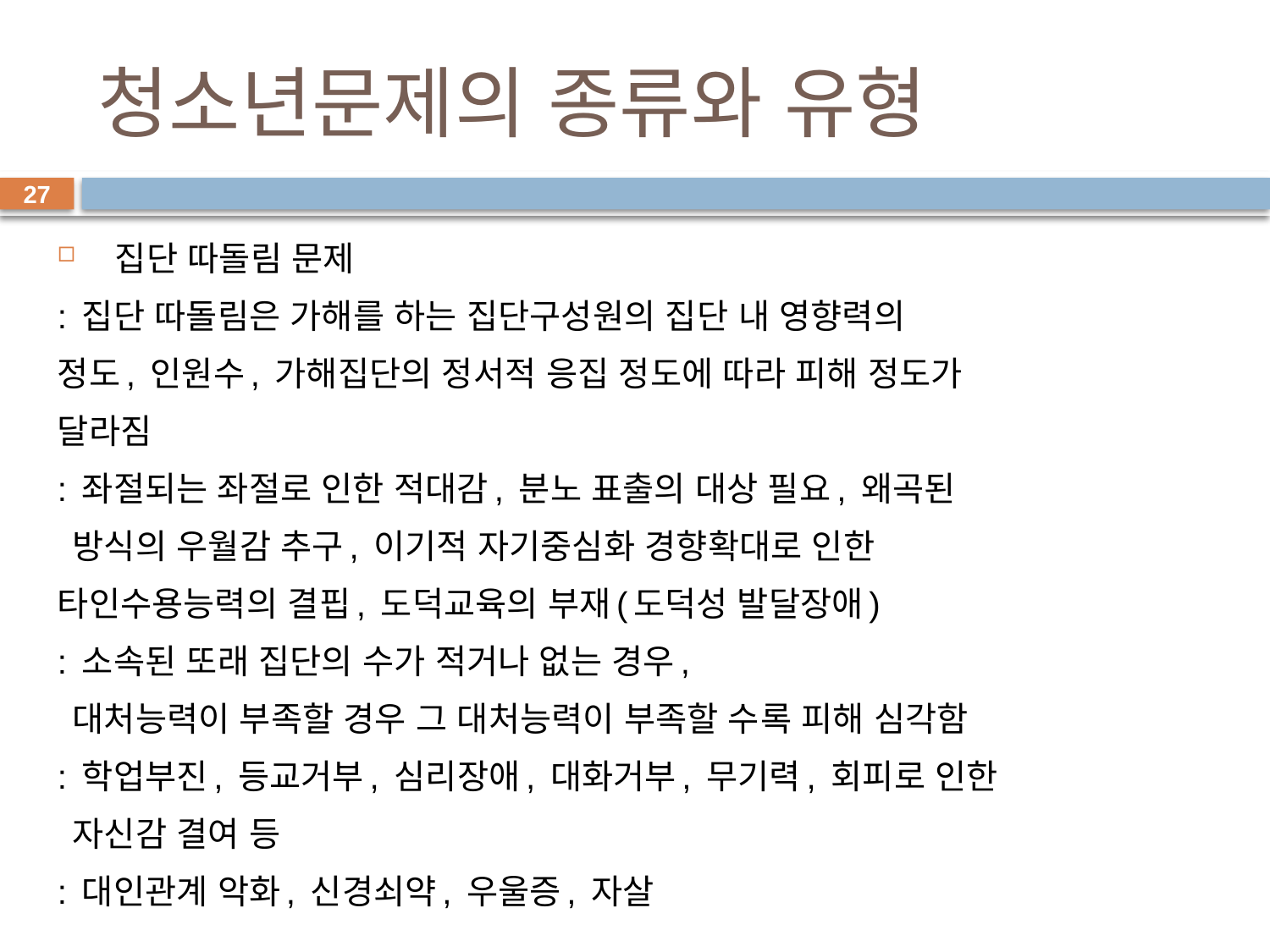

# 청소년문제의 종류와 유형
27
 집단 따돌림 문제
: 집단 따돌림은 가해를 하는 집단구성원의 집단 내 영향력의
정도, 인원수, 가해집단의 정서적 응집 정도에 따라 피해 정도가
달라짐
: 좌절되는 좌절로 인한 적대감, 분노 표출의 대상 필요, 왜곡된
 방식의 우월감 추구, 이기적 자기중심화 경향확대로 인한
타인수용능력의 결핍, 도덕교육의 부재(도덕성 발달장애)
: 소속된 또래 집단의 수가 적거나 없는 경우,
 대처능력이 부족할 경우 그 대처능력이 부족할 수록 피해 심각함
: 학업부진, 등교거부, 심리장애, 대화거부, 무기력, 회피로 인한
 자신감 결여 등
: 대인관계 악화, 신경쇠약, 우울증, 자살